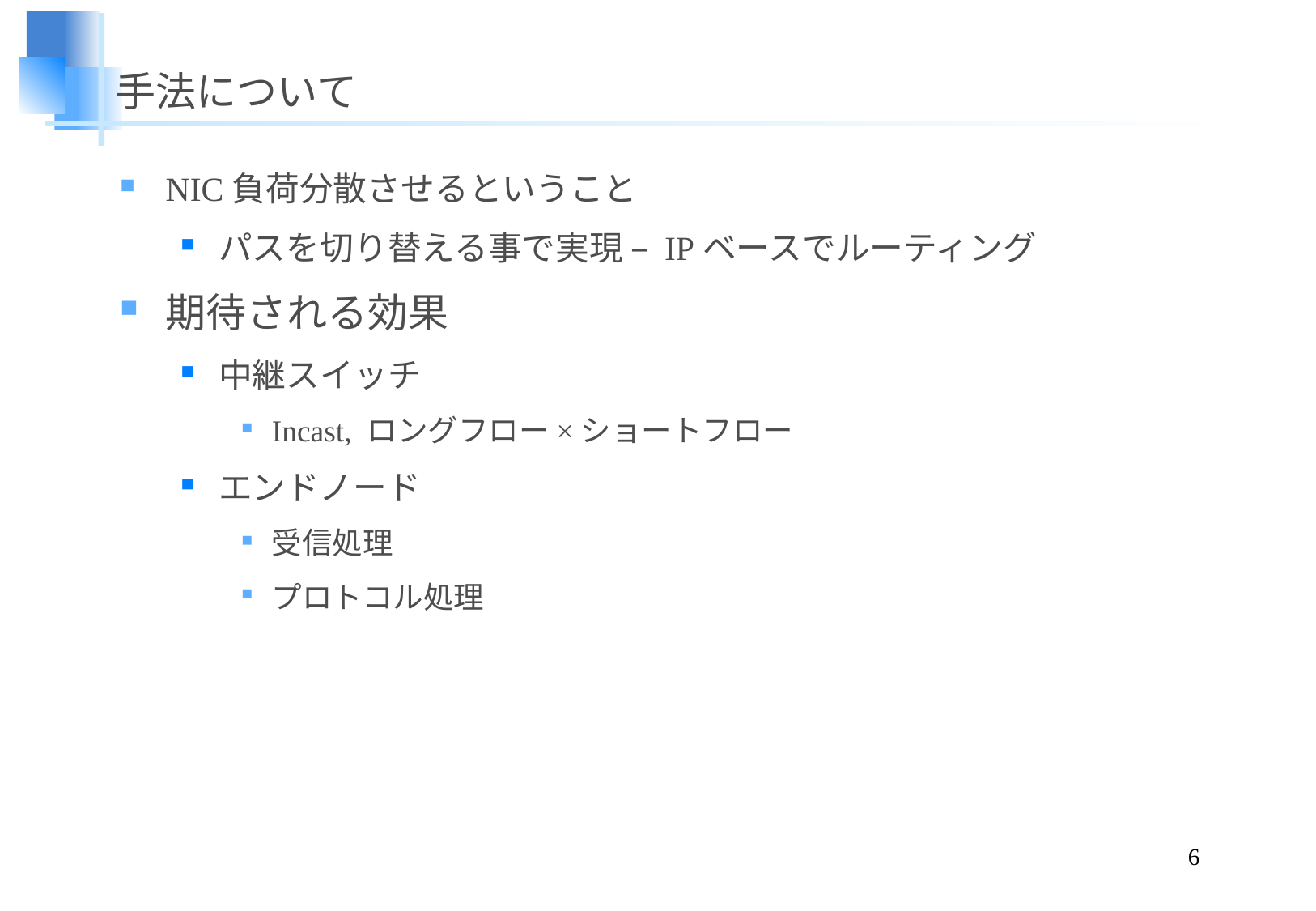

# 手法について
NIC負荷分散させるということ
パスを切り替える事で実現 – IPベースでルーティング
期待される効果
中継スイッチ
Incast, ロングフロー×ショートフロー
エンドノード
受信処理
プロトコル処理
6